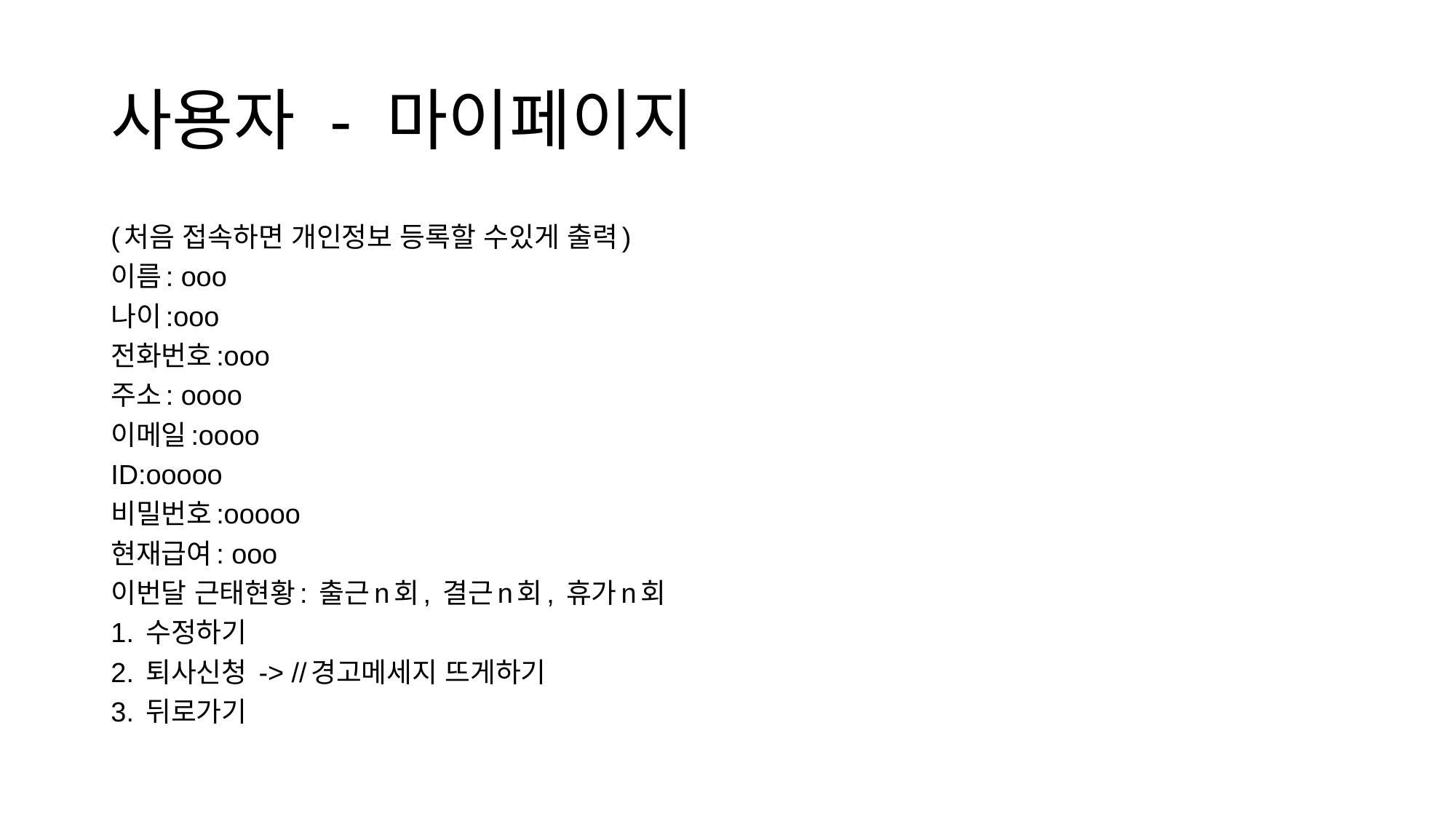

# 사용자 - 마이페이지
(처음 접속하면 개인정보 등록할 수있게 출력)
이름: ooo
나이:ooo
전화번호:ooo
주소: oooo
이메일:oooo
ID:ooooo
비밀번호:ooooo
현재급여: ooo
이번달 근태현황: 출근n회, 결근n회, 휴가n회
1. 수정하기
2. 퇴사신청 -> //경고메세지 뜨게하기
3. 뒤로가기